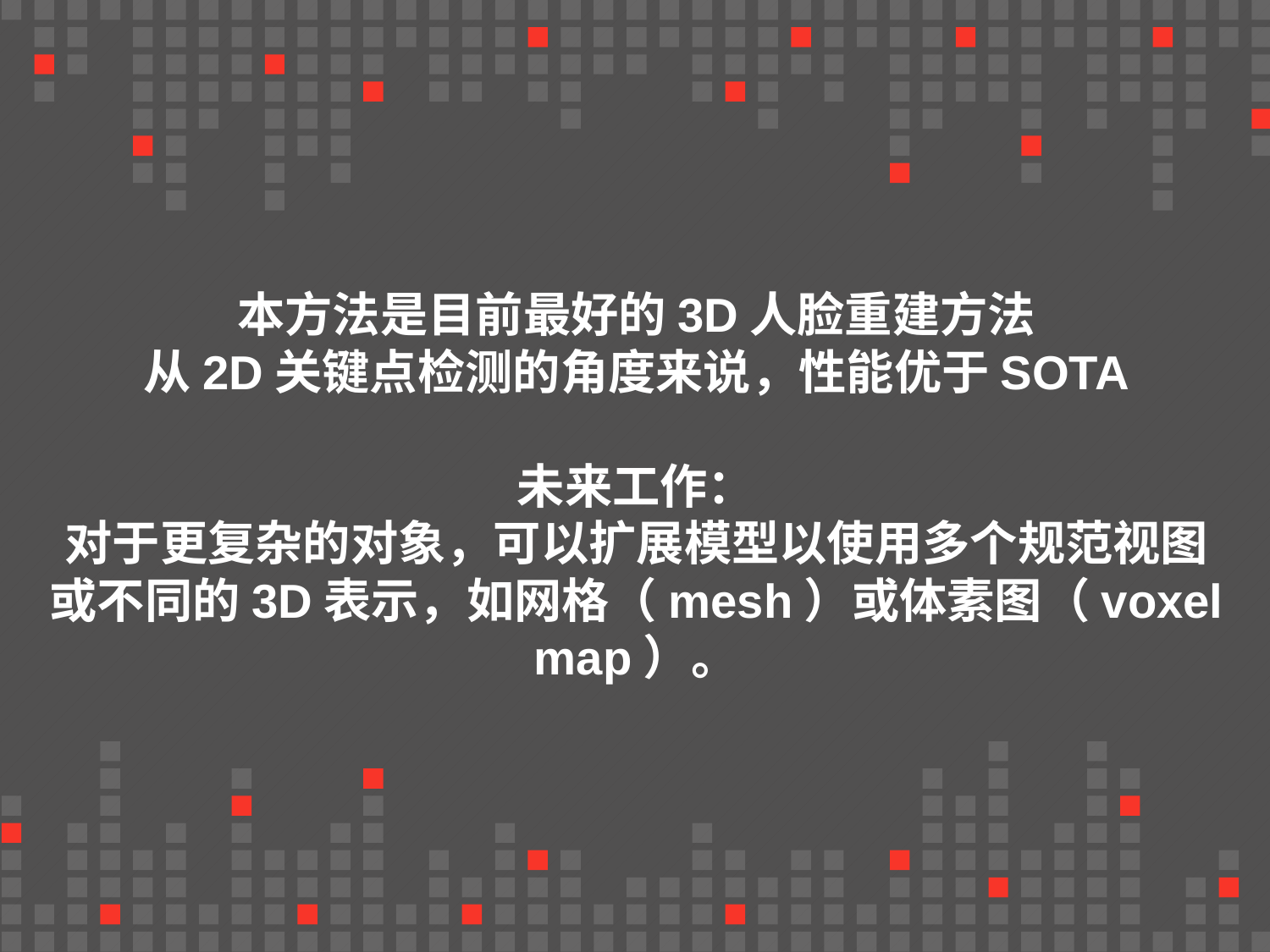

本方法是目前最好的3D人脸重建方法
从2D关键点检测的角度来说，性能优于SOTA

未来工作：
对于更复杂的对象，可以扩展模型以使用多个规范视图或不同的3D表示，如网格（mesh）或体素图（voxel map）。